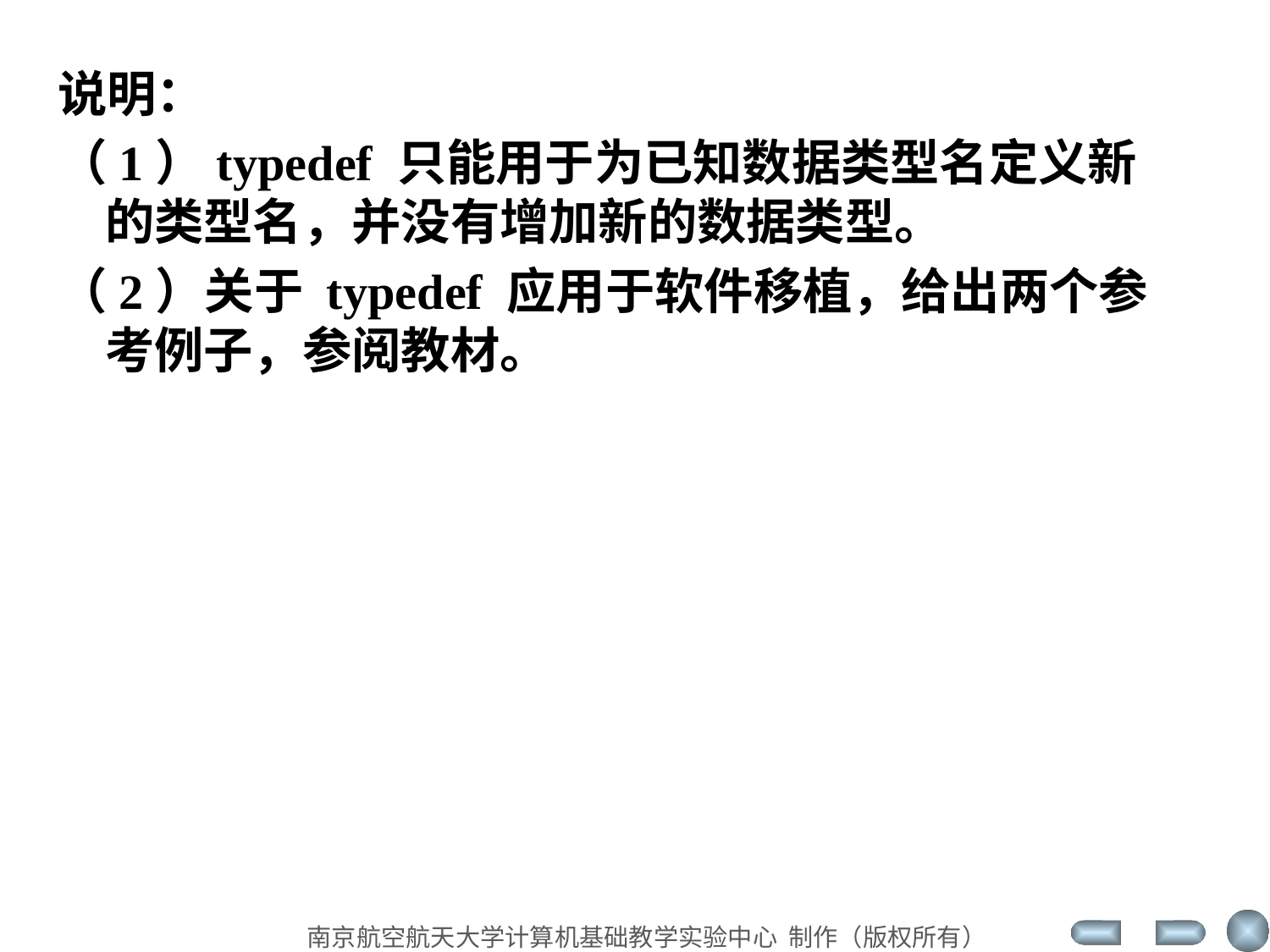

说明：
（1）typedef 只能用于为已知数据类型名定义新的类型名，并没有增加新的数据类型。
（2）关于 typedef 应用于软件移植，给出两个参考例子，参阅教材。